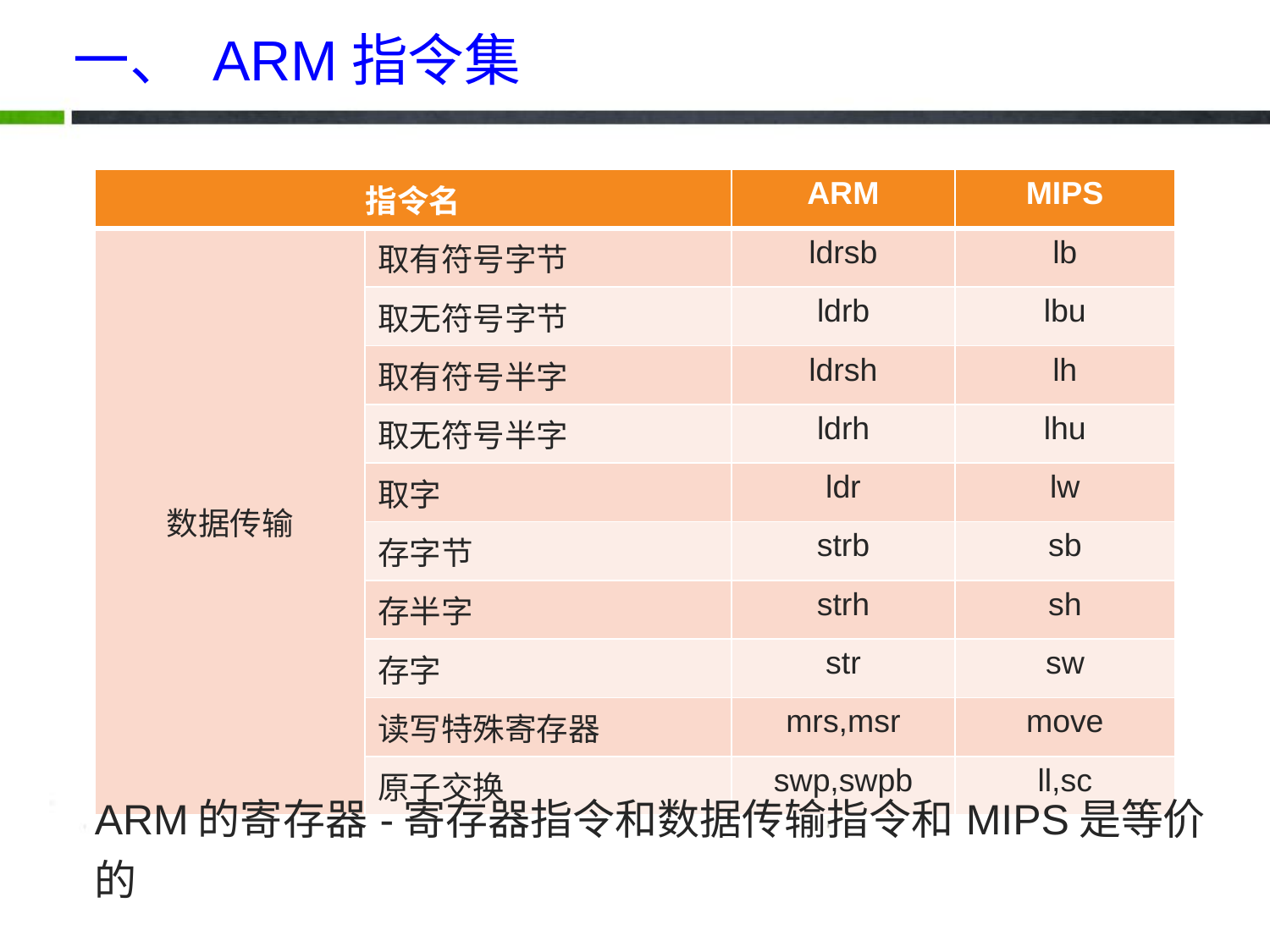

# 一、 ARM指令集
| 指令名 |  | ARM | MIPS |
| --- | --- | --- | --- |
| 数据传输 | 取有符号字节 | ldrsb | lb |
|  | 取无符号字节 | ldrb | lbu |
|  | 取有符号半字 | ldrsh | lh |
|  | 取无符号半字 | ldrh | lhu |
|  | 取字 | ldr | lw |
|  | 存字节 | strb | sb |
|  | 存半字 | strh | sh |
|  | 存字 | str | sw |
|  | 读写特殊寄存器 | mrs,msr | move |
|  | 原子交换 | swp,swpb | ll,sc |
ARM的寄存器-寄存器指令和数据传输指令和MIPS是等价的
31